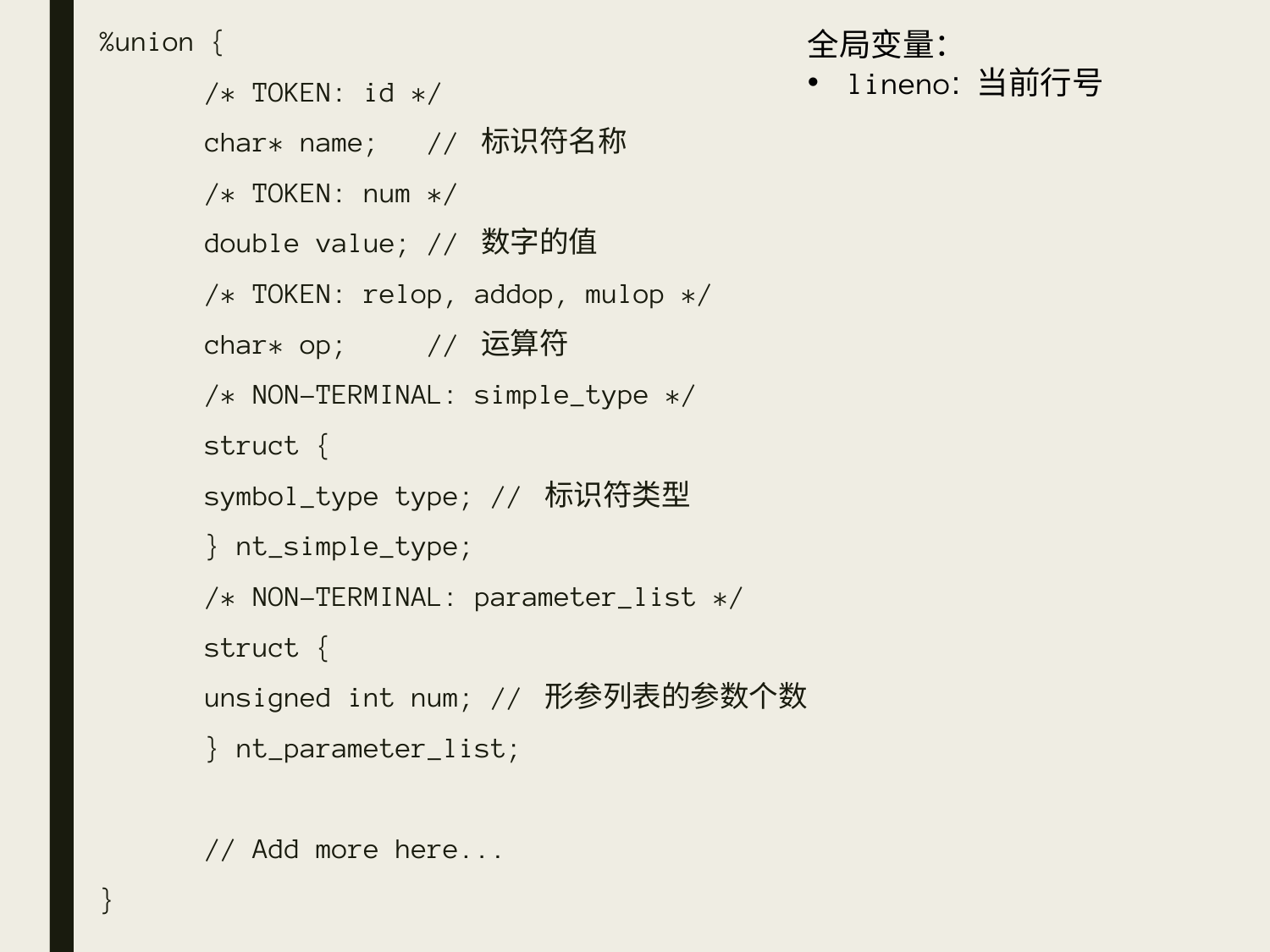

%union {
	/* TOKEN: id */
	char* name;   // 标识符名称
	/* TOKEN: num */
	double value; // 数字的值
	/* TOKEN: relop, addop, mulop */
	char* op;     // 运算符
	/* NON-TERMINAL: simple_type */
	struct {
		symbol_type type; // 标识符类型
	} nt_simple_type;
	/* NON-TERMINAL: parameter_list */
	struct {
		unsigned int num; // 形参列表的参数个数
	} nt_parameter_list;

	// Add more here...
}
全局变量：
lineno: 当前行号